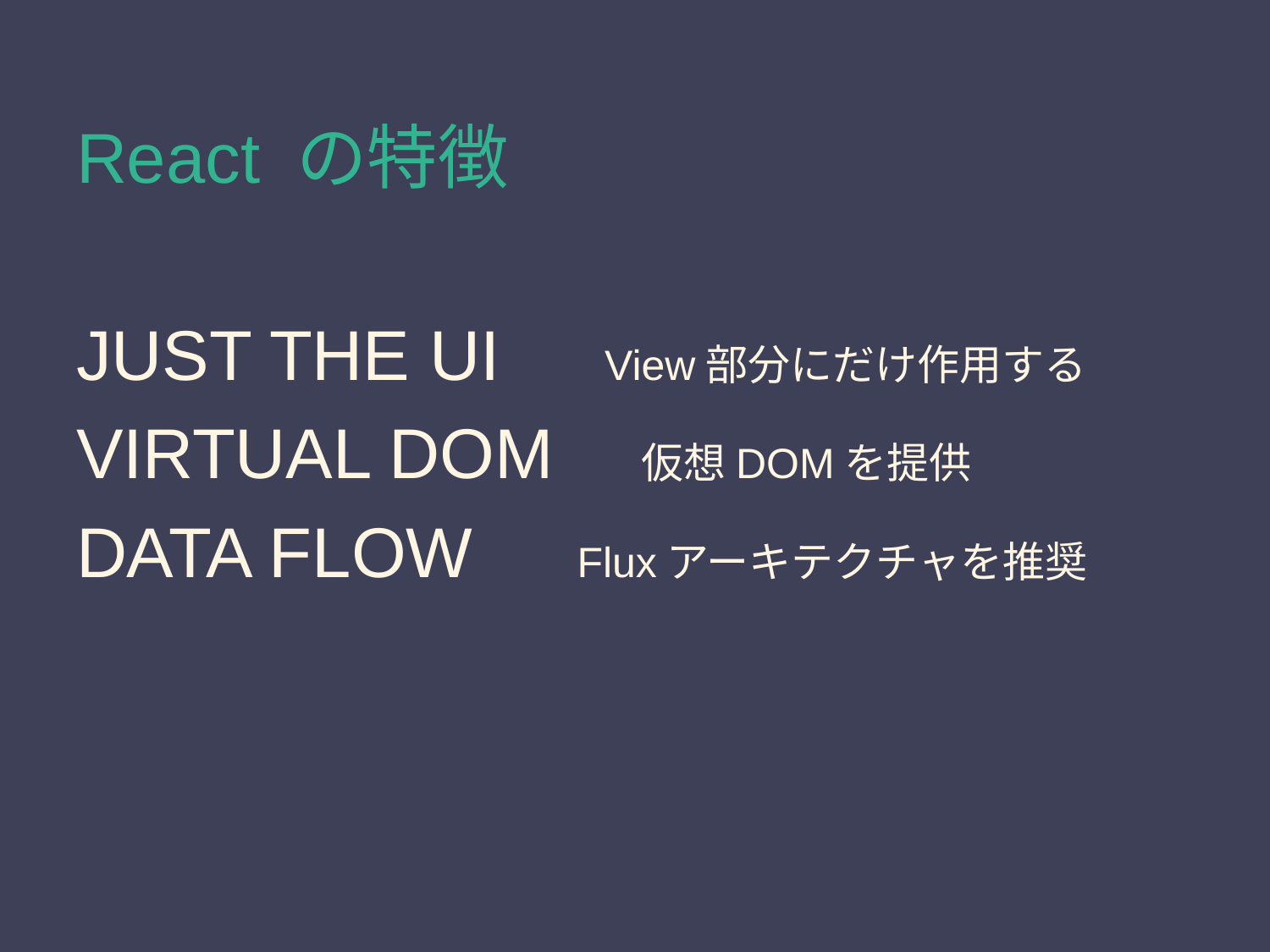

React の特徴

JUST THE UI　View部分にだけ作用する
VIRTUAL DOM　仮想DOMを提供
DATA FLOW　Fluxアーキテクチャを推奨